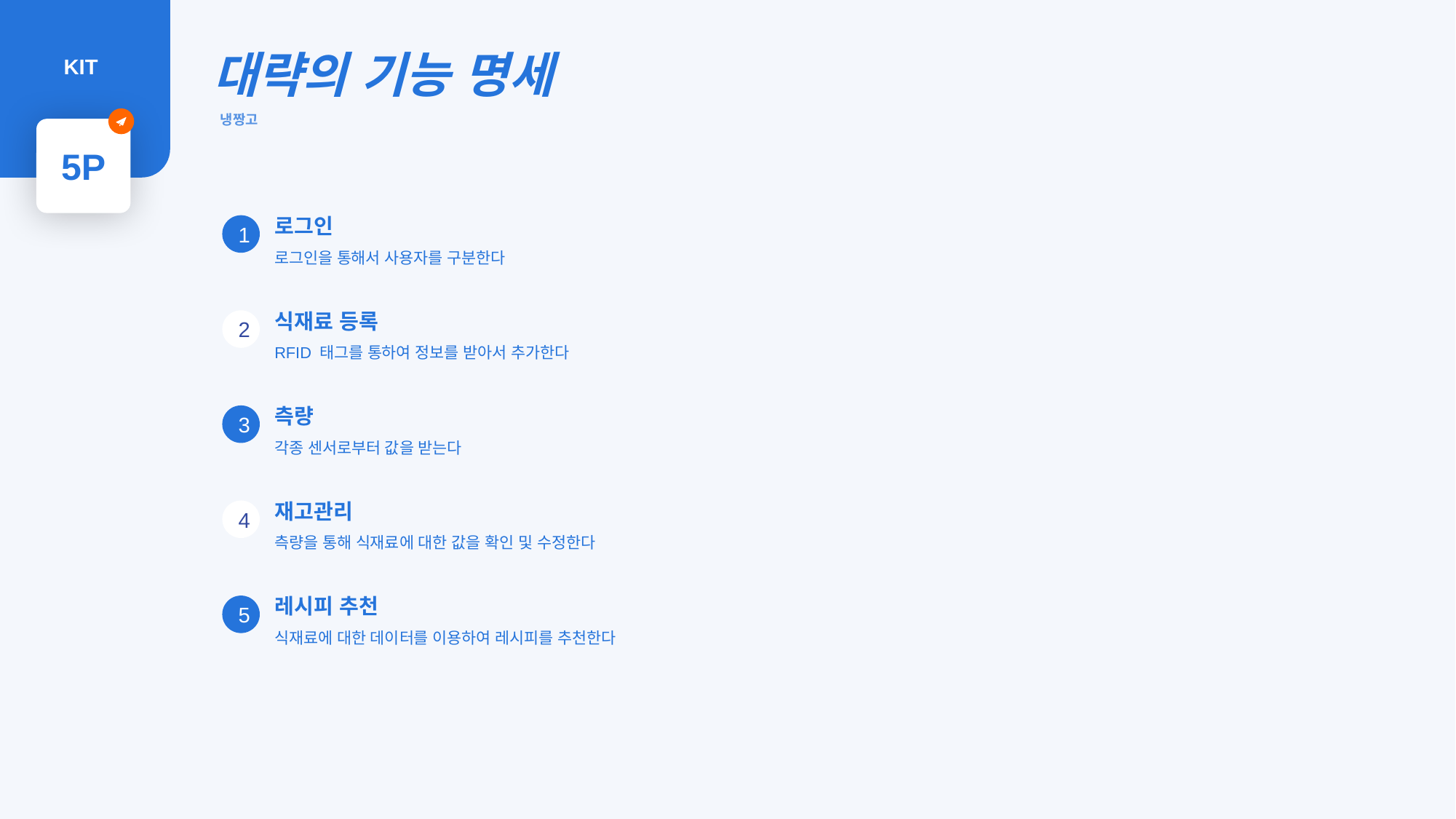

대략의 기능 명세
 냉짱고
      KIT

5P
로그인
로그인을 통해서 사용자를 구분한다
1
식재료 등록
RFID 태그를 통하여 정보를 받아서 추가한다
2
측량
각종 센서로부터 값을 받는다
3
재고관리
측량을 통해 식재료에 대한 값을 확인 및 수정한다
4
레시피 추천
식재료에 대한 데이터를 이용하여 레시피를 추천한다
5